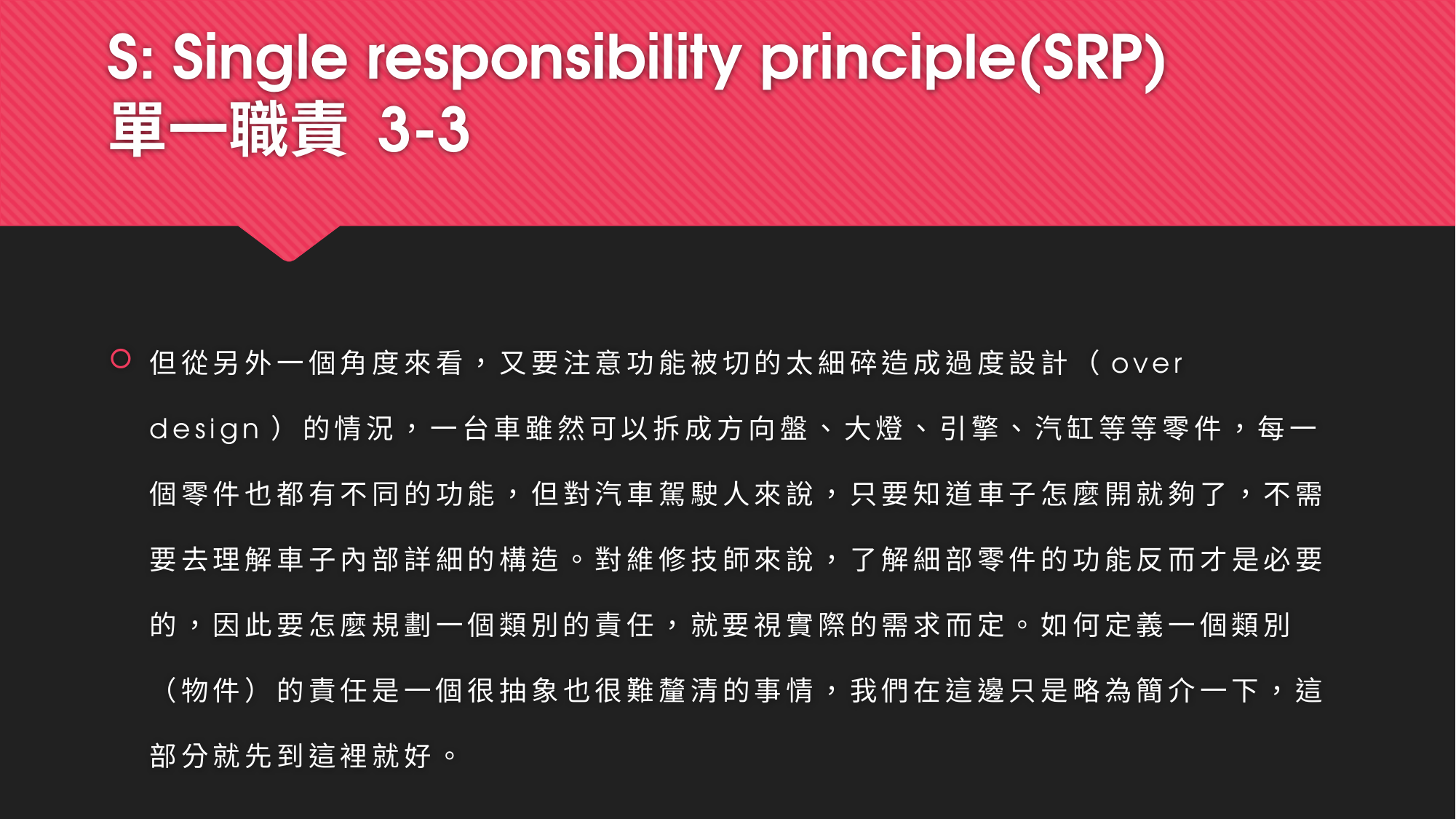

# S: Single responsibility principle(SRP) 單一職責 3-3
但從另外一個角度來看，又要注意功能被切的太細碎造成過度設計（over design）的情況，一台車雖然可以拆成方向盤、大燈、引擎、汽缸等等零件，每一個零件也都有不同的功能，但對汽車駕駛人來說，只要知道車子怎麼開就夠了，不需要去理解車子內部詳細的構造。對維修技師來說，了解細部零件的功能反而才是必要的，因此要怎麼規劃一個類別的責任，就要視實際的需求而定。如何定義一個類別（物件）的責任是一個很抽象也很難釐清的事情，我們在這邊只是略為簡介一下，這部分就先到這裡就好。